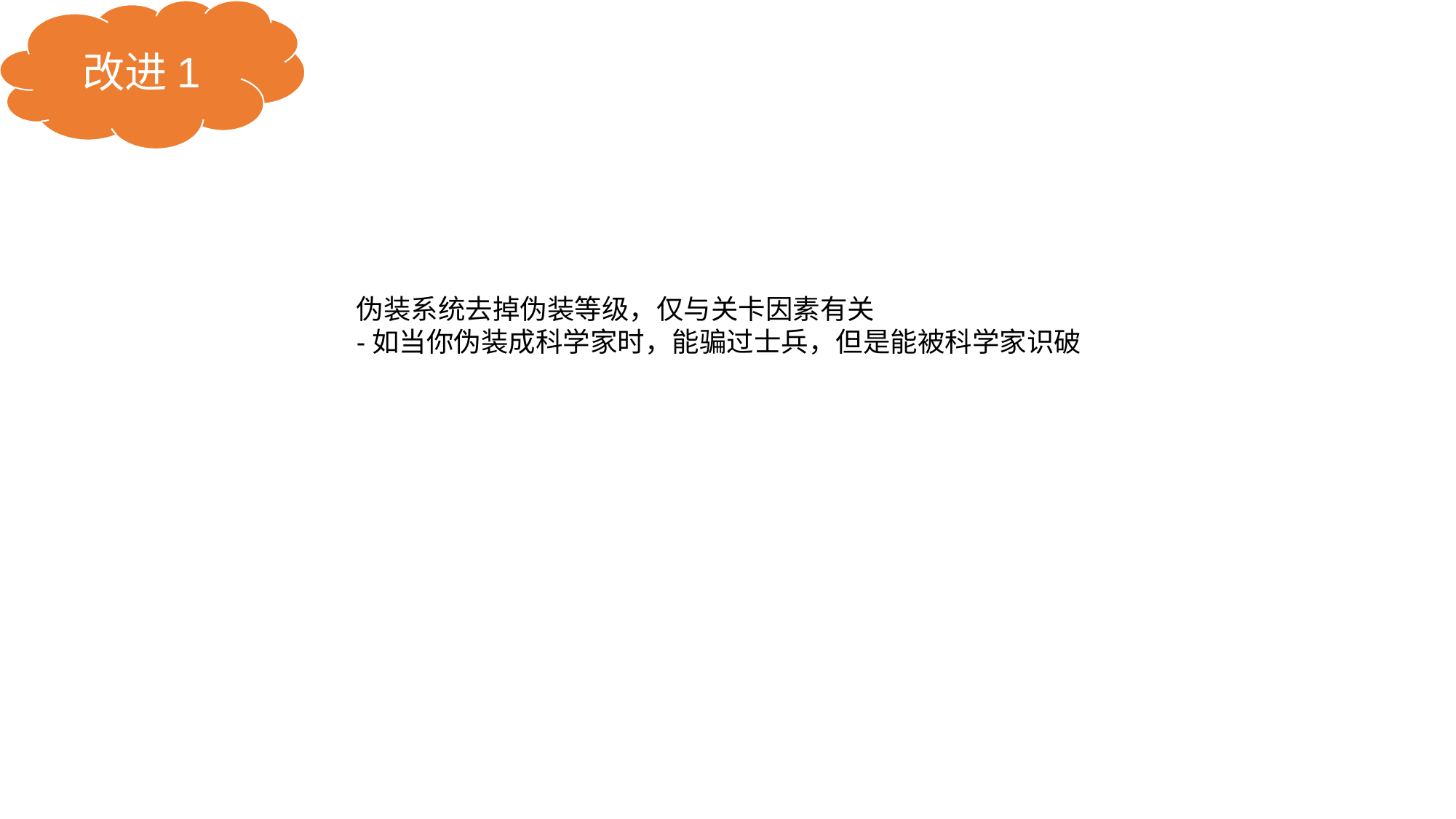

改进1
伪装系统去掉伪装等级，仅与关卡因素有关
-如当你伪装成科学家时，能骗过士兵，但是能被科学家识破